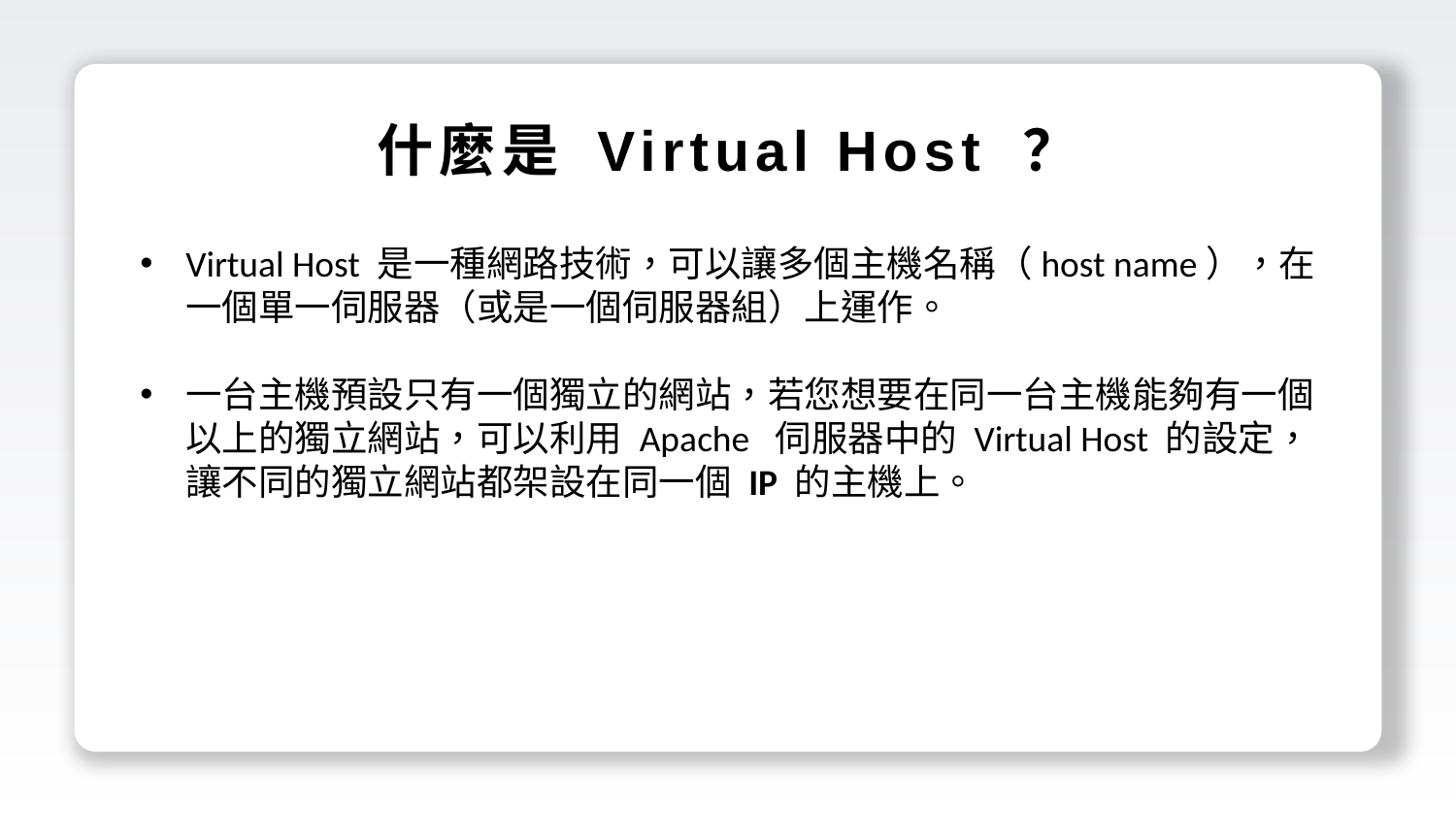

什麼是 Virtual Host ？
Virtual Host 是一種網路技術，可以讓多個主機名稱（host name），在一個單一伺服器（或是一個伺服器組）上運作。

一台主機預設只有一個獨立的網站，若您想要在同一台主機能夠有一個以上的獨立網站，可以利用 Apache  伺服器中的 Virtual Host 的設定，讓不同的獨立網站都架設在同一個 IP 的主機上。